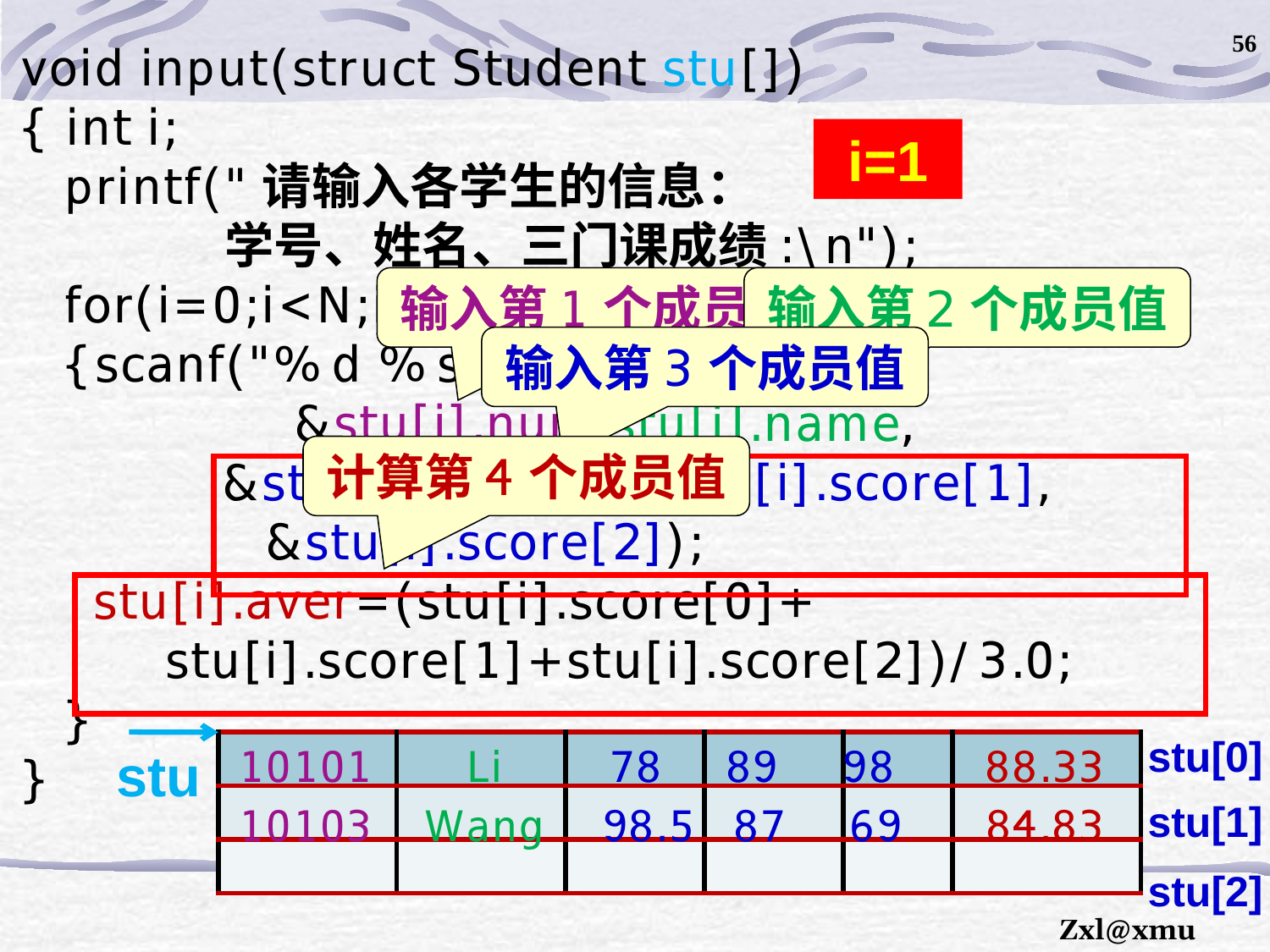

56
void input(struct Student stu[])
{ int i;
   printf("请输入各学生的信息：
                 学号、姓名、三门课成绩:\n");
   for(i=0;i<N;i++)
   {scanf("%d %s %f %f %f",
                   &stu[i].num,stu[i].name,
              &stu[i].score[0],&stu[i].score[1],
                 &stu[i].score[2]);
     stu[i].aver=(stu[i].score[0]+
          stu[i].score[1]+stu[i].score[2])/3.0;
   }
}
i=1
输入第1个成员值
输入第2个成员值
输入第3个成员值

计算第4个成员值

stu[0]
|  |  |  |  |  |  |
| --- | --- | --- | --- | --- | --- |
|  |  |  |  |  |  |
|  |  |  |  |  |  |
stu
10101
Li
78     89     98
88.33
stu[1]
10103
Wang
98.5   87     69
84.83
stu[2]